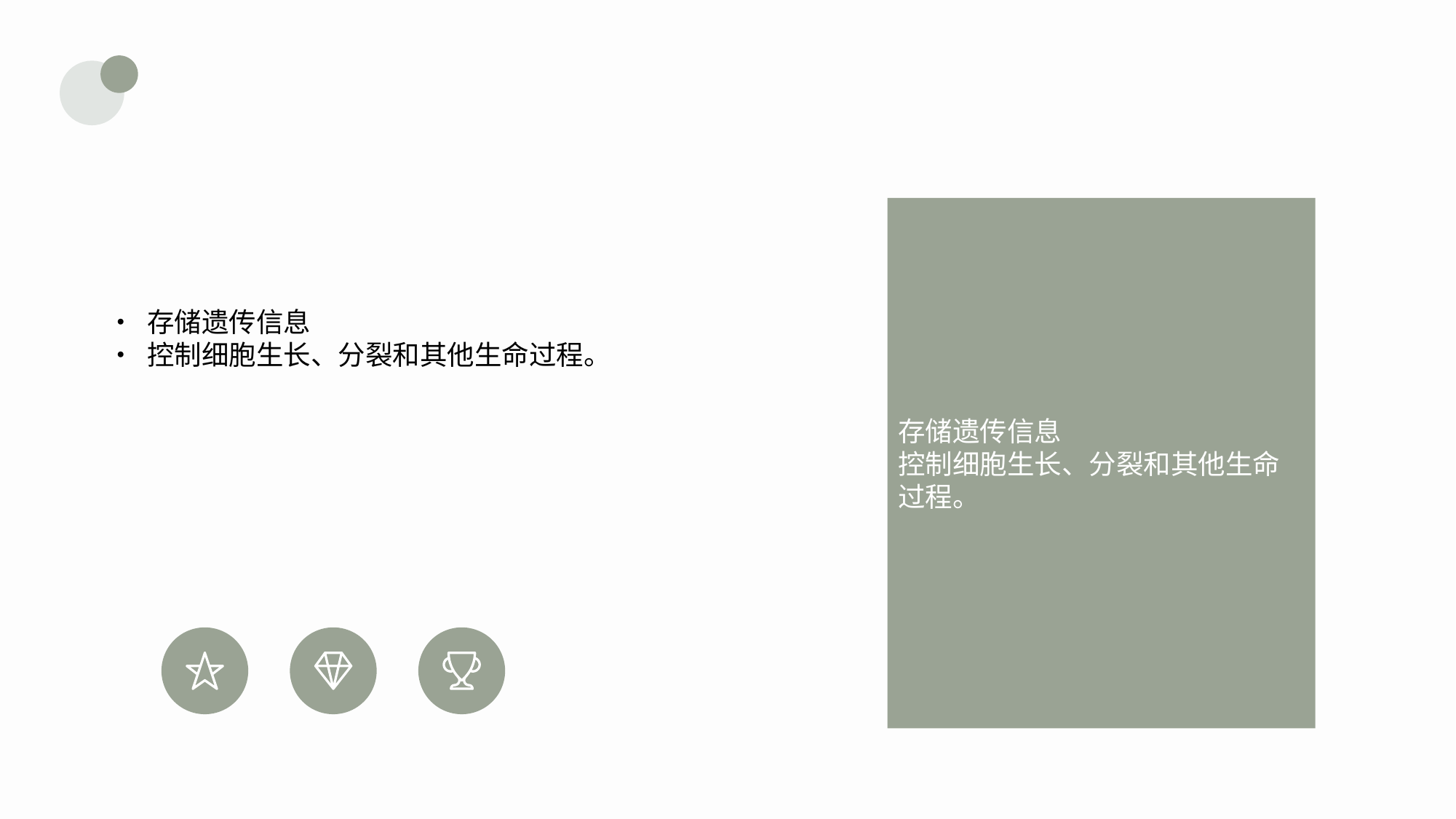

存储遗传信息
控制细胞生长、分裂和其他生命过程。

• 存储遗传信息
• 控制细胞生长、分裂和其他生命过程。